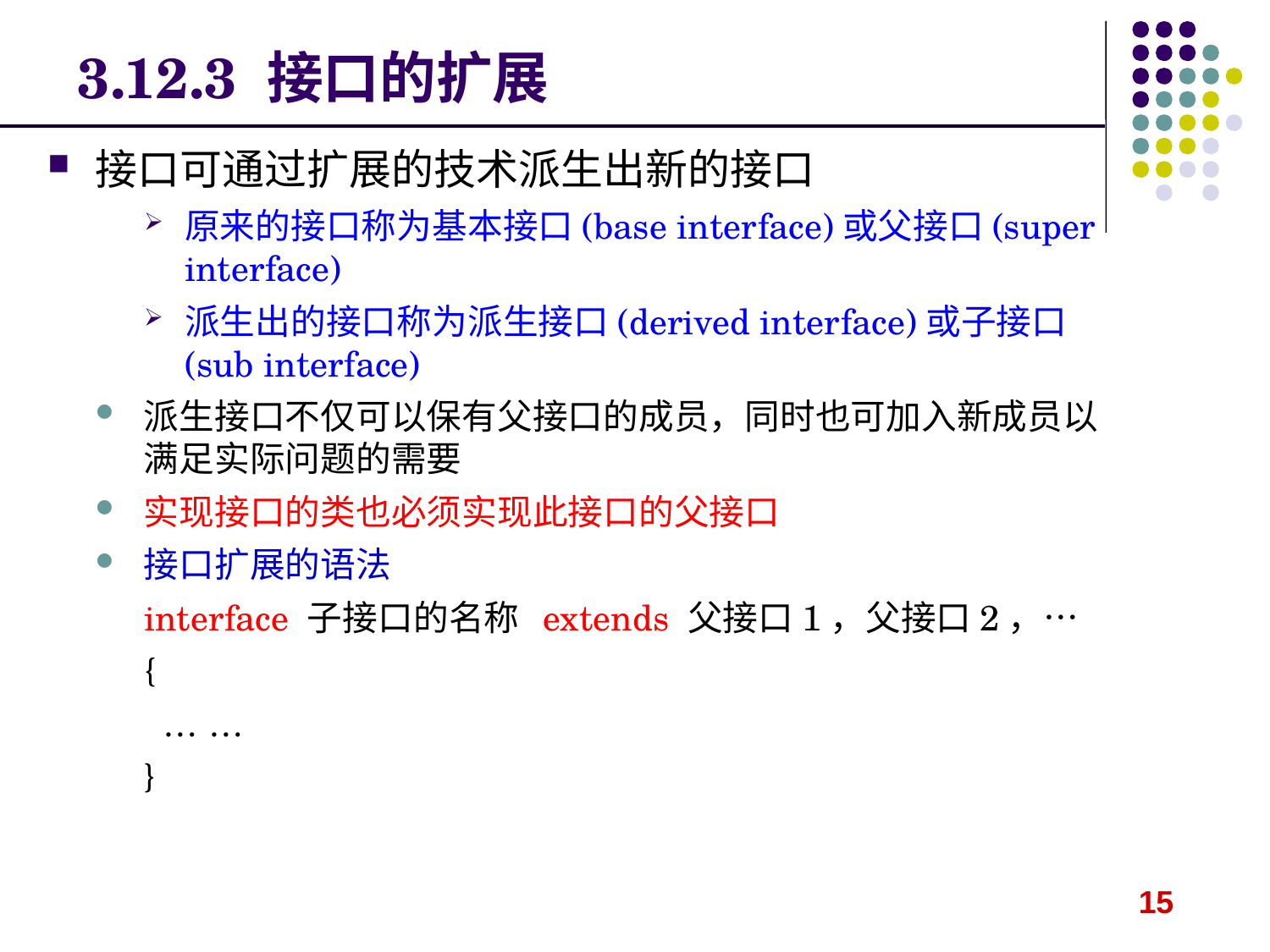

# 3.12.3 接口的扩展
接口可通过扩展的技术派生出新的接口
原来的接口称为基本接口(base interface)或父接口(super interface)
派生出的接口称为派生接口(derived interface)或子接口(sub interface)
派生接口不仅可以保有父接口的成员，同时也可加入新成员以满足实际问题的需要
实现接口的类也必须实现此接口的父接口
接口扩展的语法
interface 子接口的名称  extends 父接口1，父接口2，…
{
  … …
}